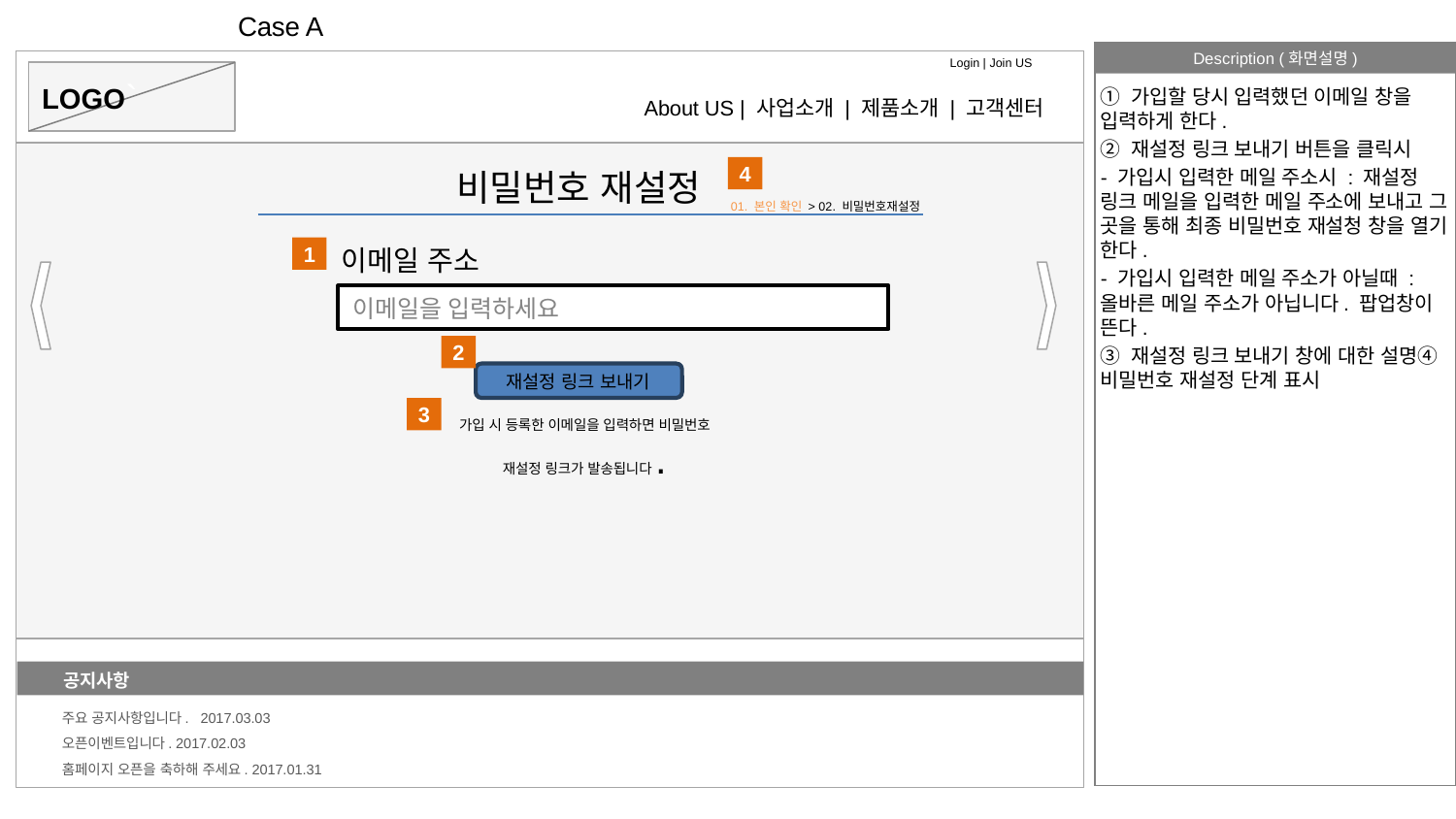

3.1
# Case A
Login | Join US

`
`
LOGO
① 가입할 당시 입력했던 이메일 창을 입력하게 한다.
② 재설정 링크 보내기 버튼을 클릭시
- 가입시 입력한 메일 주소시 : 재설정 링크 메일을 입력한 메일 주소에 보내고 그 곳을 통해 최종 비밀번호 재설청 창을 열기 한다.
- 가입시 입력한 메일 주소가 아닐때 : 올바른 메일 주소가 아닙니다. 팝업창이 뜬다.
③ 재설정 링크 보내기 창에 대한 설명④ 비밀번호 재설정 단계 표시
About US | 사업소개 | 제품소개 | 고객센터
`
4
비밀번호 재설정
01. 본인 확인 > 02. 비밀번호재설정
이메일 주소
1

이메일을 입력하세요
2
재설정 링크 보내기

3
가입 시 등록한 이메일을 입력하면 비밀번호 재설정 링크가 발송됩니다.

공지사항
주요 공지사항입니다.   2017.03.03
오픈이벤트입니다. 2017.02.03
홈페이지 오픈을 축하해 주세요. 2017.01.31